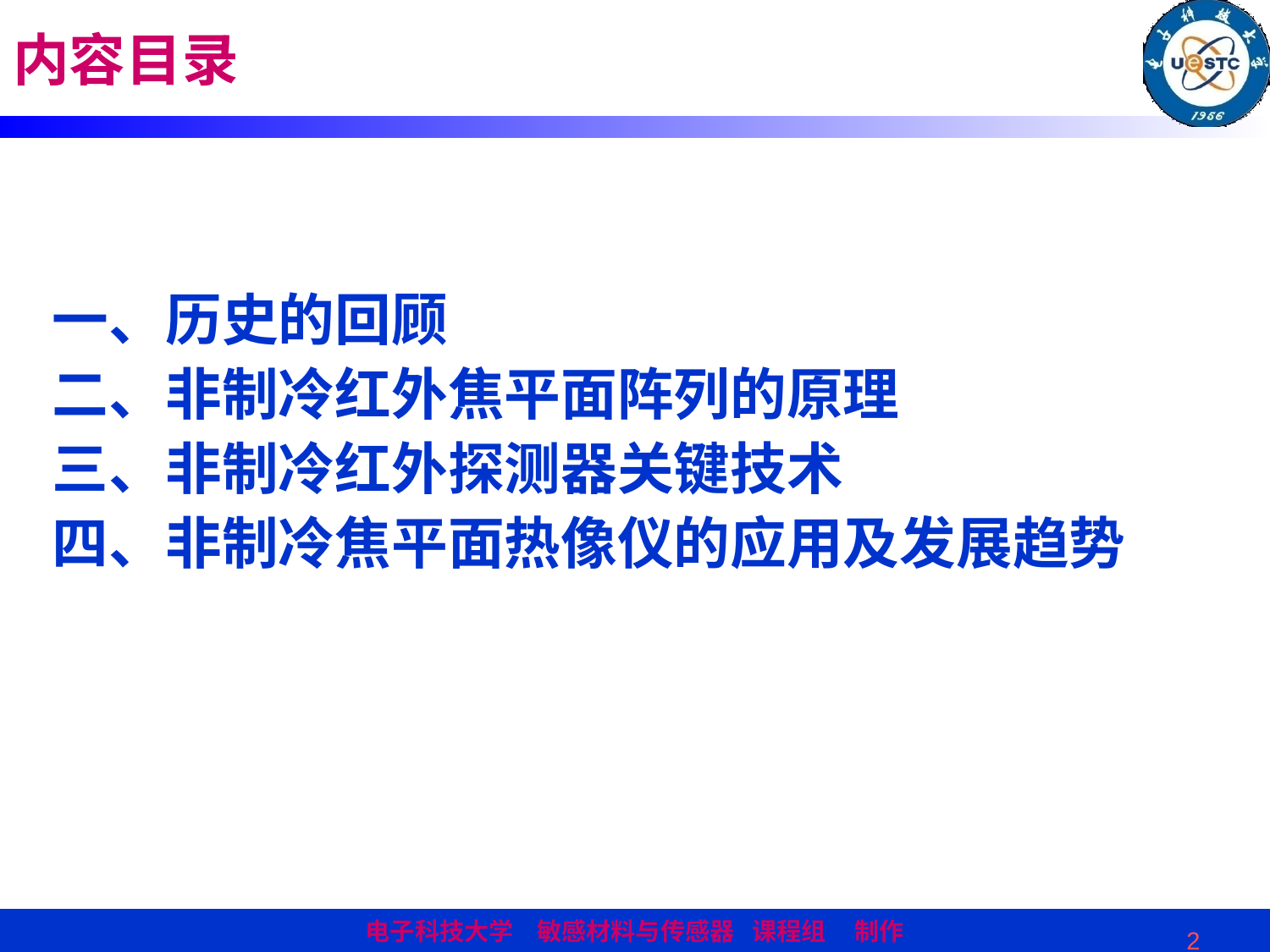

# 内容目录
一、历史的回顾
二、非制冷红外焦平面阵列的原理
三、非制冷红外探测器关键技术
四、非制冷焦平面热像仪的应用及发展趋势

2